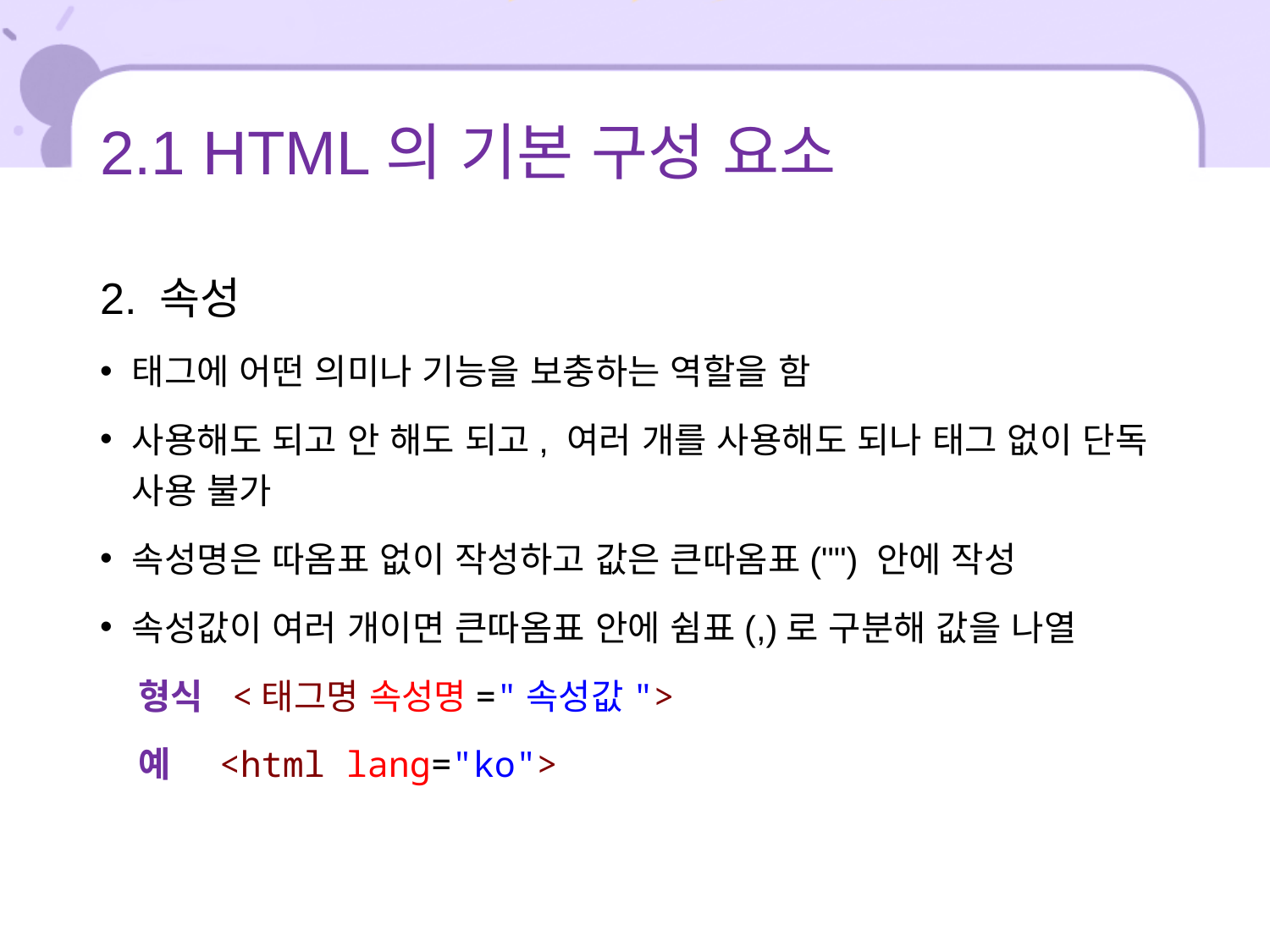

# 2.1 HTML의 기본 구성 요소
2. 속성
태그에 어떤 의미나 기능을 보충하는 역할을 함
사용해도 되고 안 해도 되고, 여러 개를 사용해도 되나 태그 없이 단독 사용 불가
속성명은 따옴표 없이 작성하고 값은 큰따옴표("") 안에 작성
속성값이 여러 개이면 큰따옴표 안에 쉼표(,)로 구분해 값을 나열
   형식  <태그명 속성명="속성값">
   예    <html lang="ko">